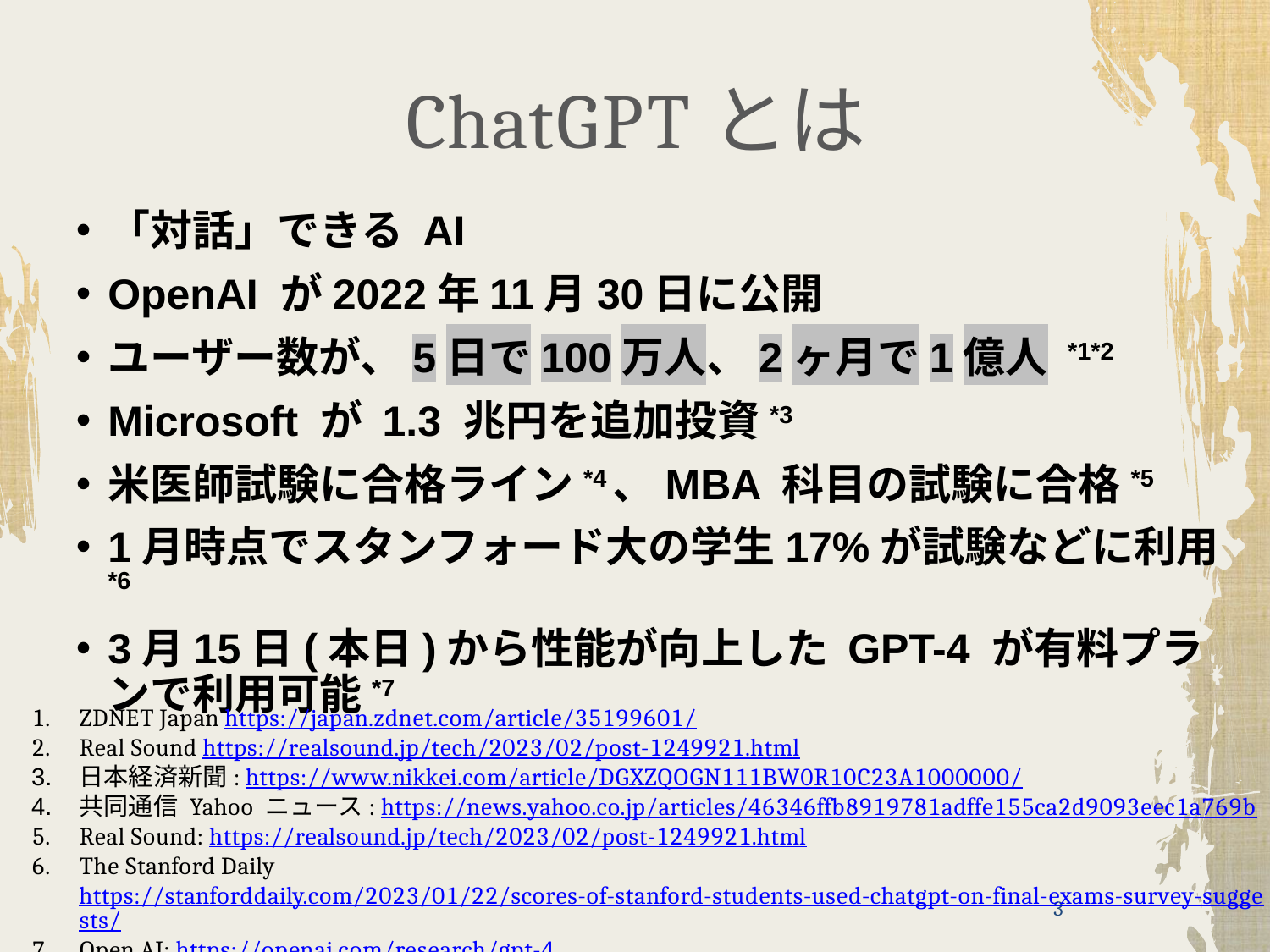

# ChatGPTとは
「対話」できる AI
OpenAI が2022年11月30日に公開
ユーザー数が、5日で100万人、2ヶ月で1億人 *1*2
Microsoft が 1.3 兆円を追加投資*3
米医師試験に合格ライン*4、MBA 科目の試験に合格*5
1月時点でスタンフォード大の学生17%が試験などに利用*6
3月15日(本日)から性能が向上した GPT-4 が有料プランで利用可能*7
ZDNET Japan https://japan.zdnet.com/article/35199601/
Real Sound https://realsound.jp/tech/2023/02/post-1249921.html
日本経済新聞: https://www.nikkei.com/article/DGXZQOGN111BW0R10C23A1000000/
共同通信 Yahoo ニュース: https://news.yahoo.co.jp/articles/46346ffb8919781adffe155ca2d9093eec1a769b
Real Sound: https://realsound.jp/tech/2023/02/post-1249921.html
The Stanford Daily https://stanforddaily.com/2023/01/22/scores-of-stanford-students-used-chatgpt-on-final-exams-survey-suggests/
Open AI: https://openai.com/research/gpt-4

3